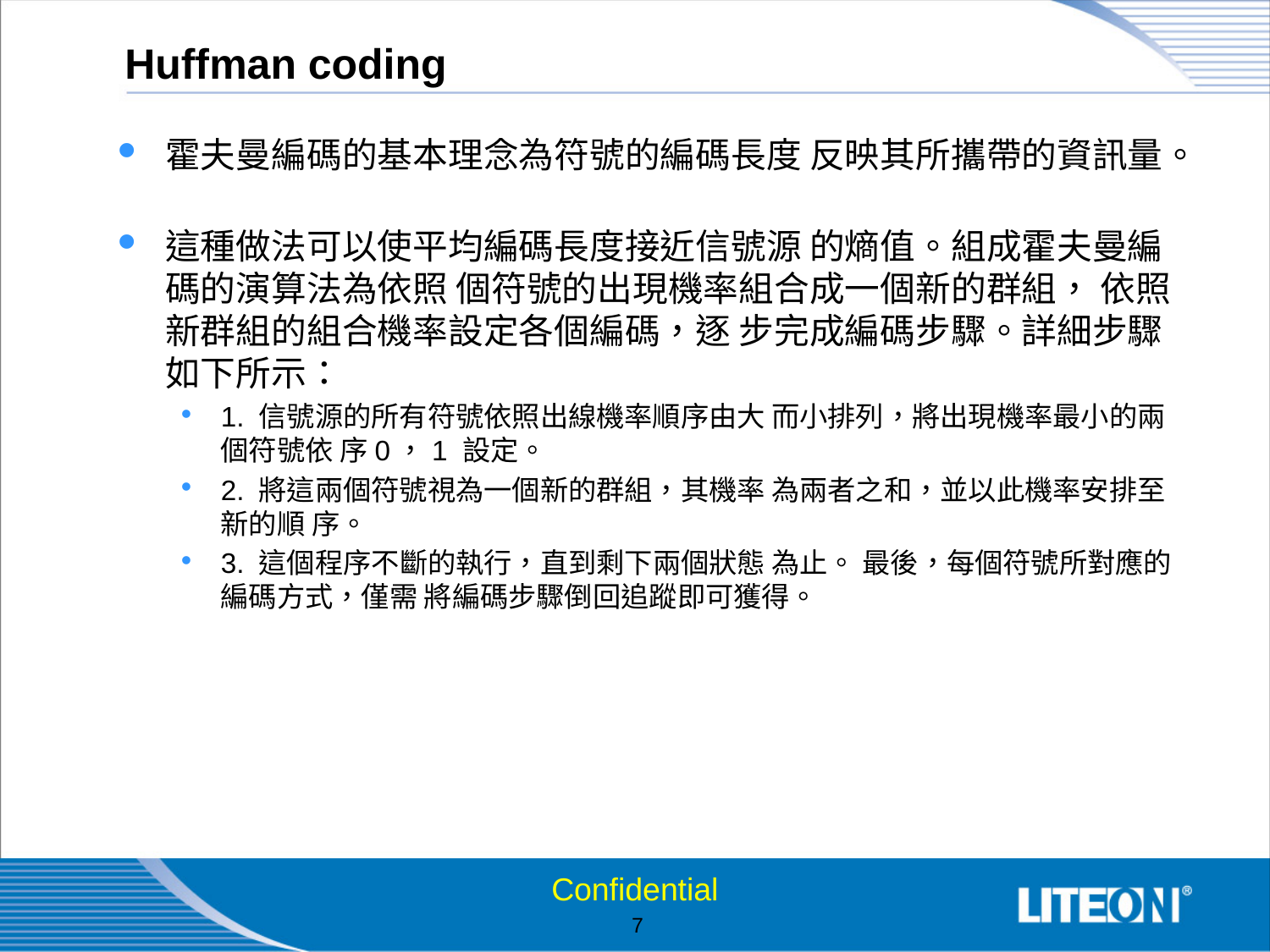

# Huffman coding
霍夫曼編碼的基本理念為符號的編碼長度 反映其所攜帶的資訊量。
這種做法可以使平均編碼長度接近信號源 的熵值。組成霍夫曼編碼的演算法為依照 個符號的出現機率組合成一個新的群組， 依照新群組的組合機率設定各個編碼，逐 步完成編碼步驟。詳細步驟如下所示：
1. 信號源的所有符號依照出線機率順序由大 而小排列，將出現機率最小的兩個符號依 序0，1 設定。
2. 將這兩個符號視為一個新的群組，其機率 為兩者之和，並以此機率安排至新的順 序。
3. 這個程序不斷的執行，直到剩下兩個狀態 為止。 最後，每個符號所對應的編碼方式，僅需 將編碼步驟倒回追蹤即可獲得。